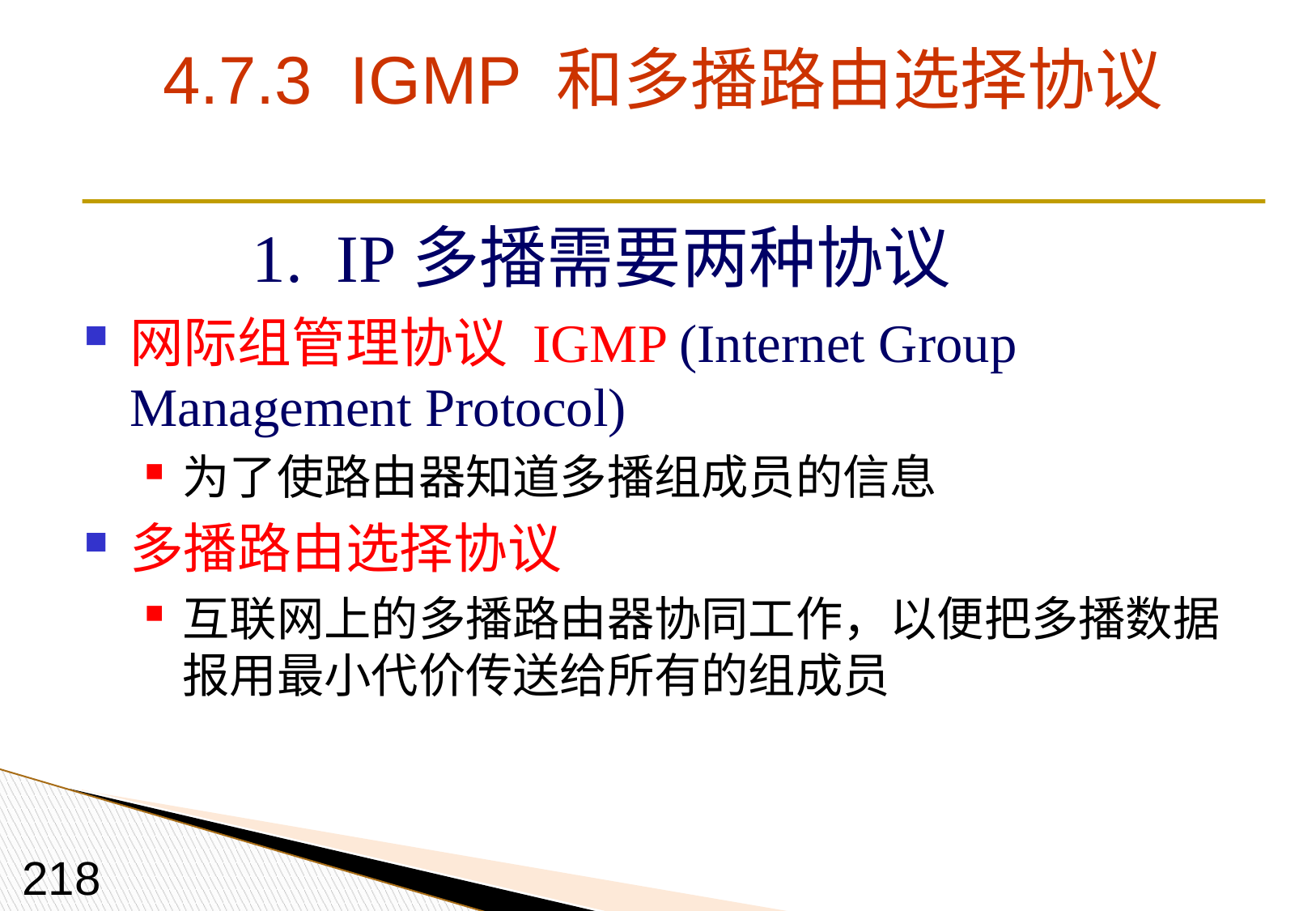

# 4.7.3  IGMP 和多播路由选择协议
          1.  IP多播需要两种协议
网际组管理协议 IGMP (Internet Group Management Protocol)
为了使路由器知道多播组成员的信息
多播路由选择协议
互联网上的多播路由器协同工作，以便把多播数据报用最小代价传送给所有的组成员
218